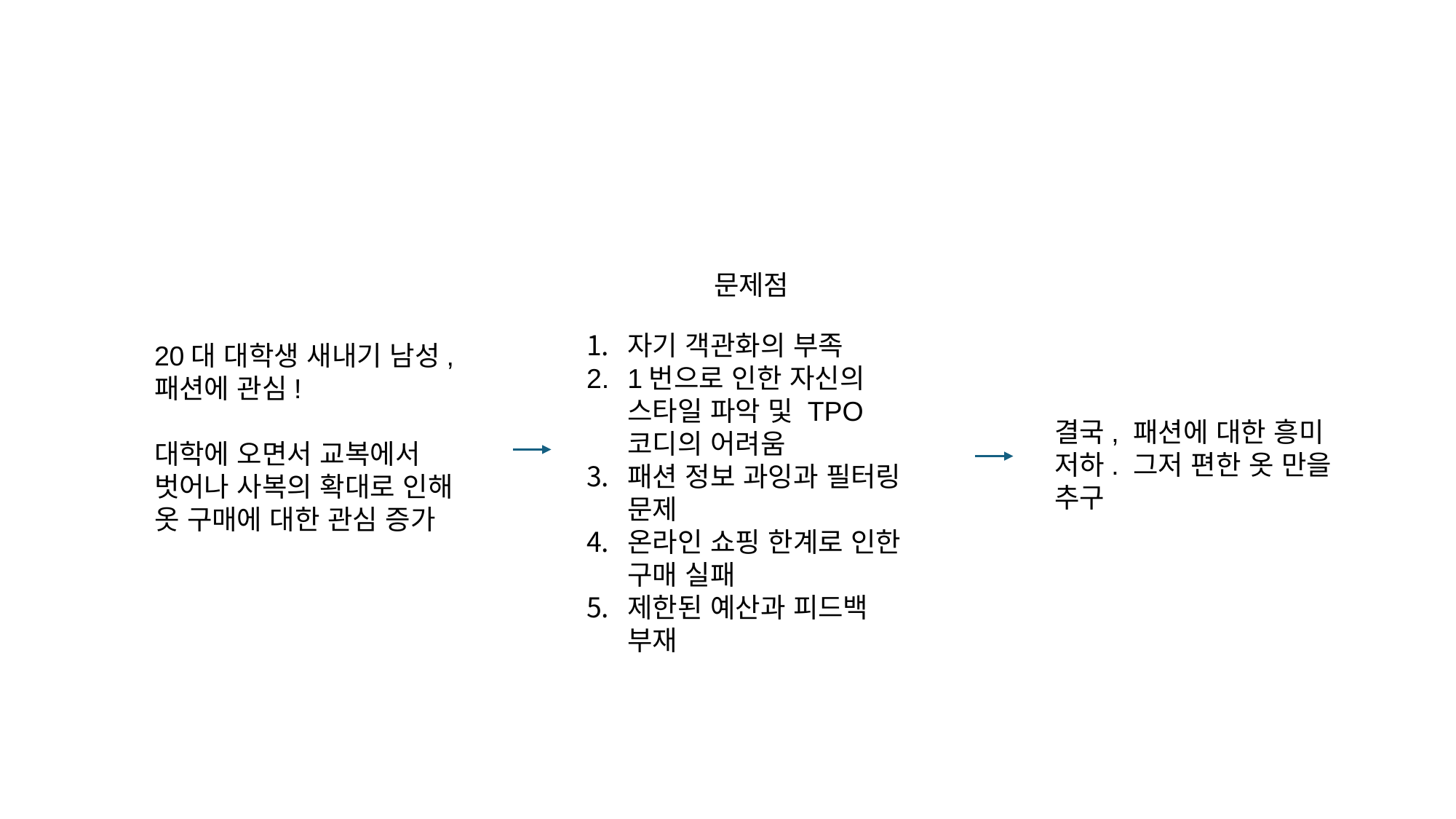

문제점
자기 객관화의 부족
1번으로 인한 자신의 스타일 파악 및 TPO 코디의 어려움
패션 정보 과잉과 필터링 문제
온라인 쇼핑 한계로 인한 구매 실패
제한된 예산과 피드백 부재
20대 대학생 새내기 남성, 패션에 관심!

대학에 오면서 교복에서 벗어나 사복의 확대로 인해 옷 구매에 대한 관심 증가
결국, 패션에 대한 흥미 저하. 그저 편한 옷 만을 추구